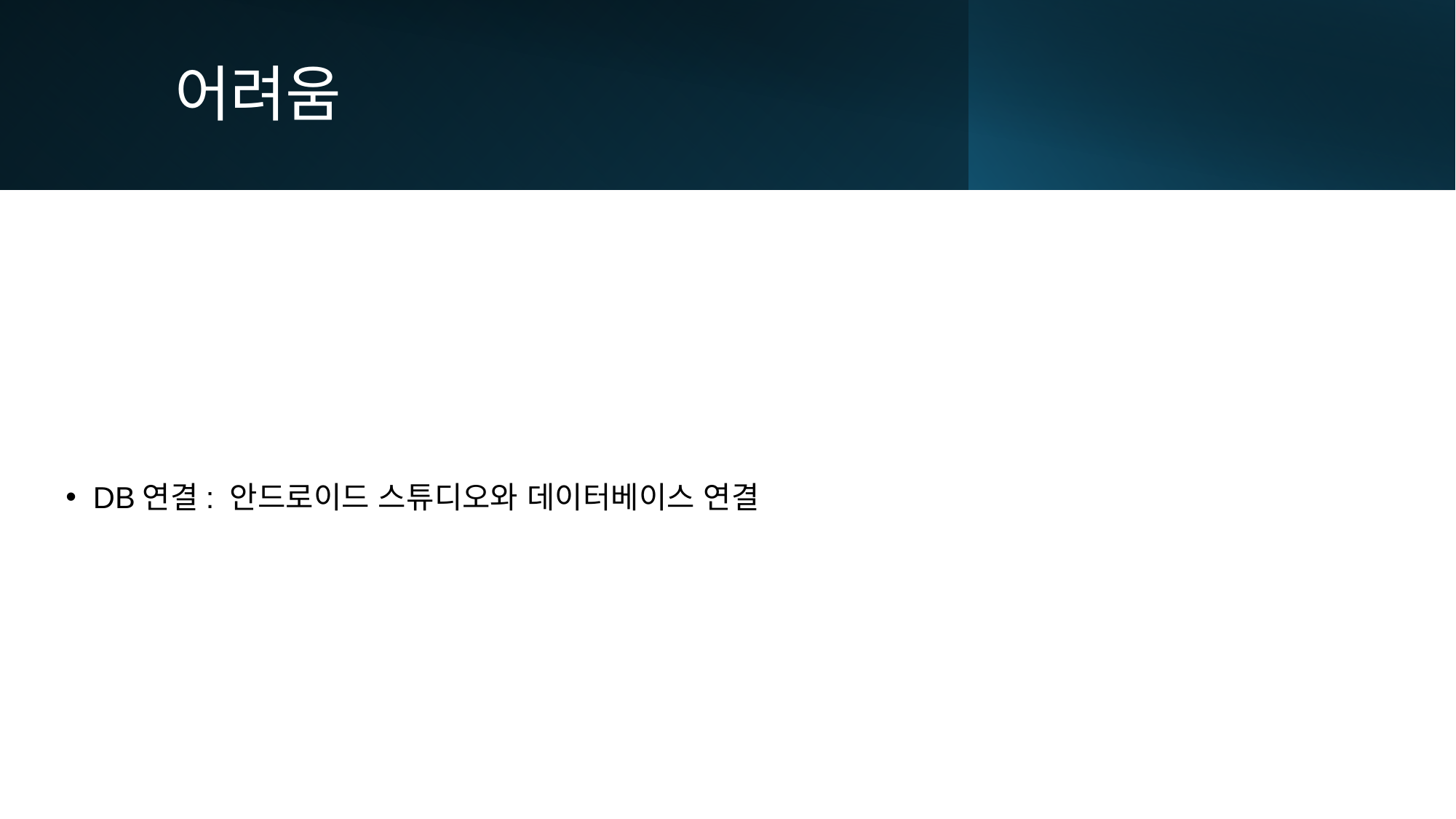

# 어려움

DB연결: 안드로이드 스튜디오와 데이터베이스 연결